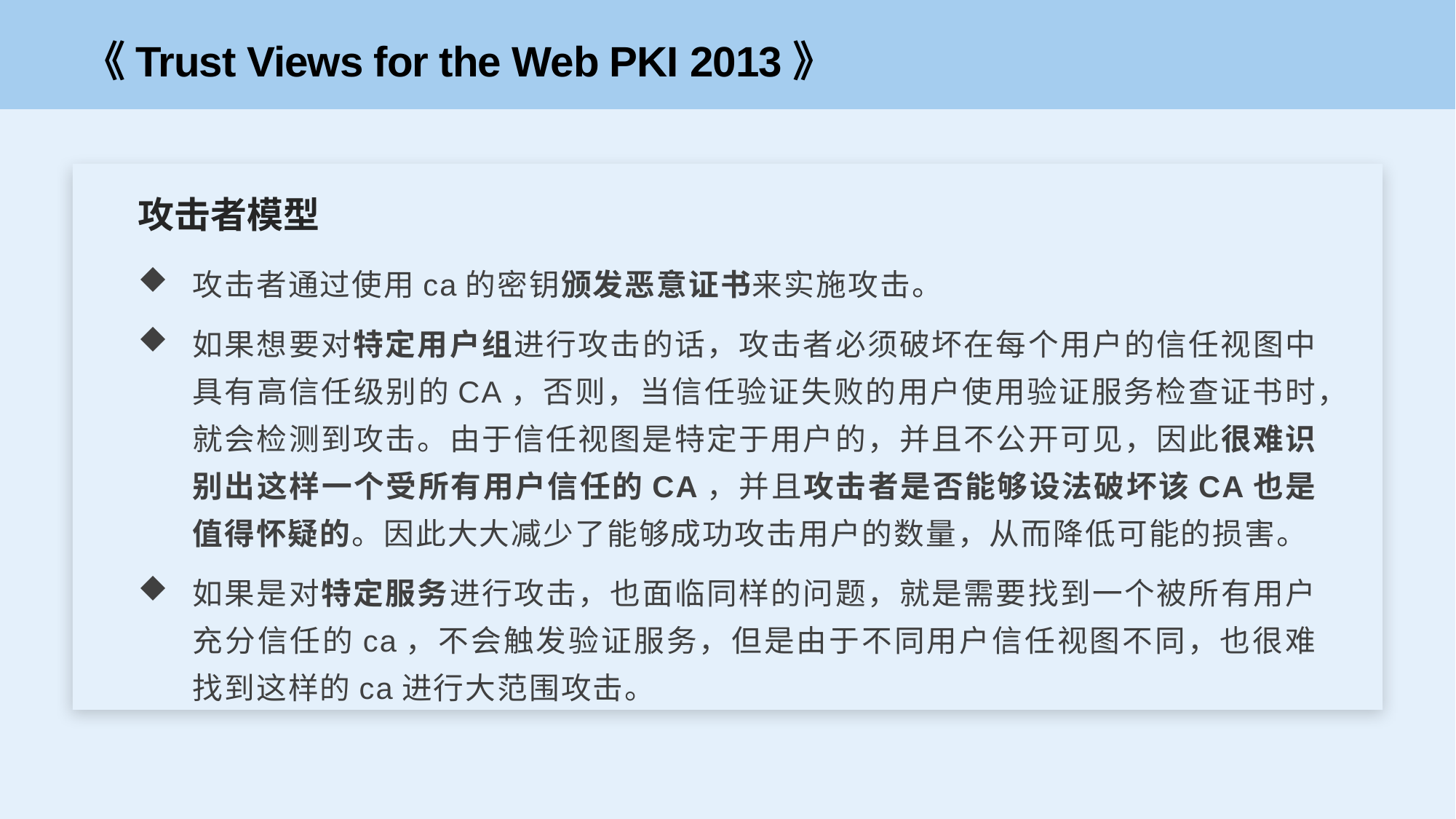

《Trust Views for the Web PKI 2013》

攻击者模型
攻击者通过使用ca的密钥颁发恶意证书来实施攻击。
如果想要对特定用户组进行攻击的话，攻击者必须破坏在每个用户的信任视图中具有高信任级别的CA，否则，当信任验证失败的用户使用验证服务检查证书时，就会检测到攻击。由于信任视图是特定于用户的，并且不公开可见，因此很难识别出这样一个受所有用户信任的CA，并且攻击者是否能够设法破坏该CA也是值得怀疑的。因此大大减少了能够成功攻击用户的数量，从而降低可能的损害。
如果是对特定服务进行攻击，也面临同样的问题，就是需要找到一个被所有用户充分信任的ca，不会触发验证服务，但是由于不同用户信任视图不同，也很难找到这样的ca进行大范围攻击。